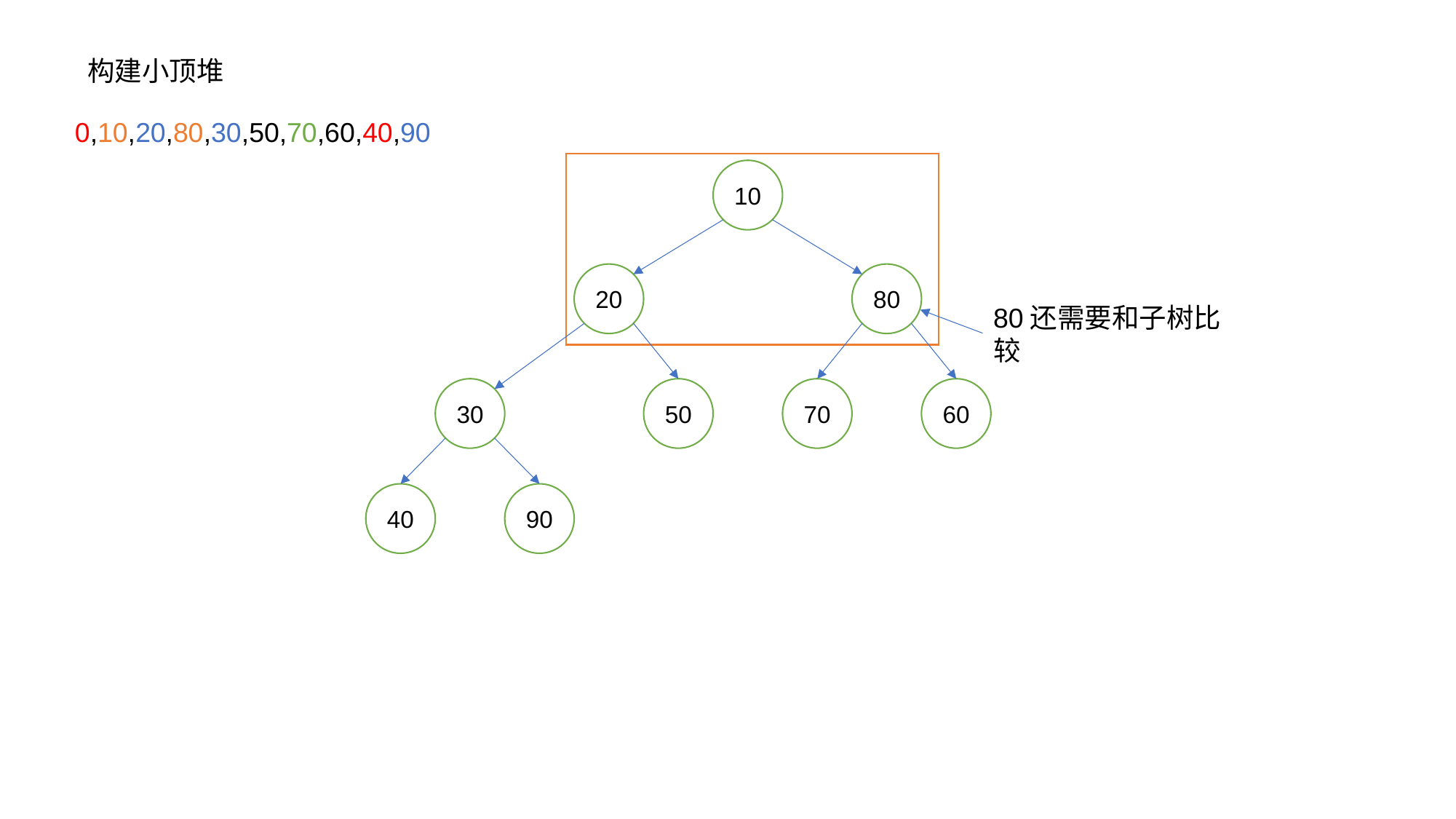

构建小顶堆
0,10,20,80,30,50,70,60,40,90

10
80
20
80还需要和子树比较
30
50
70
60
90
40